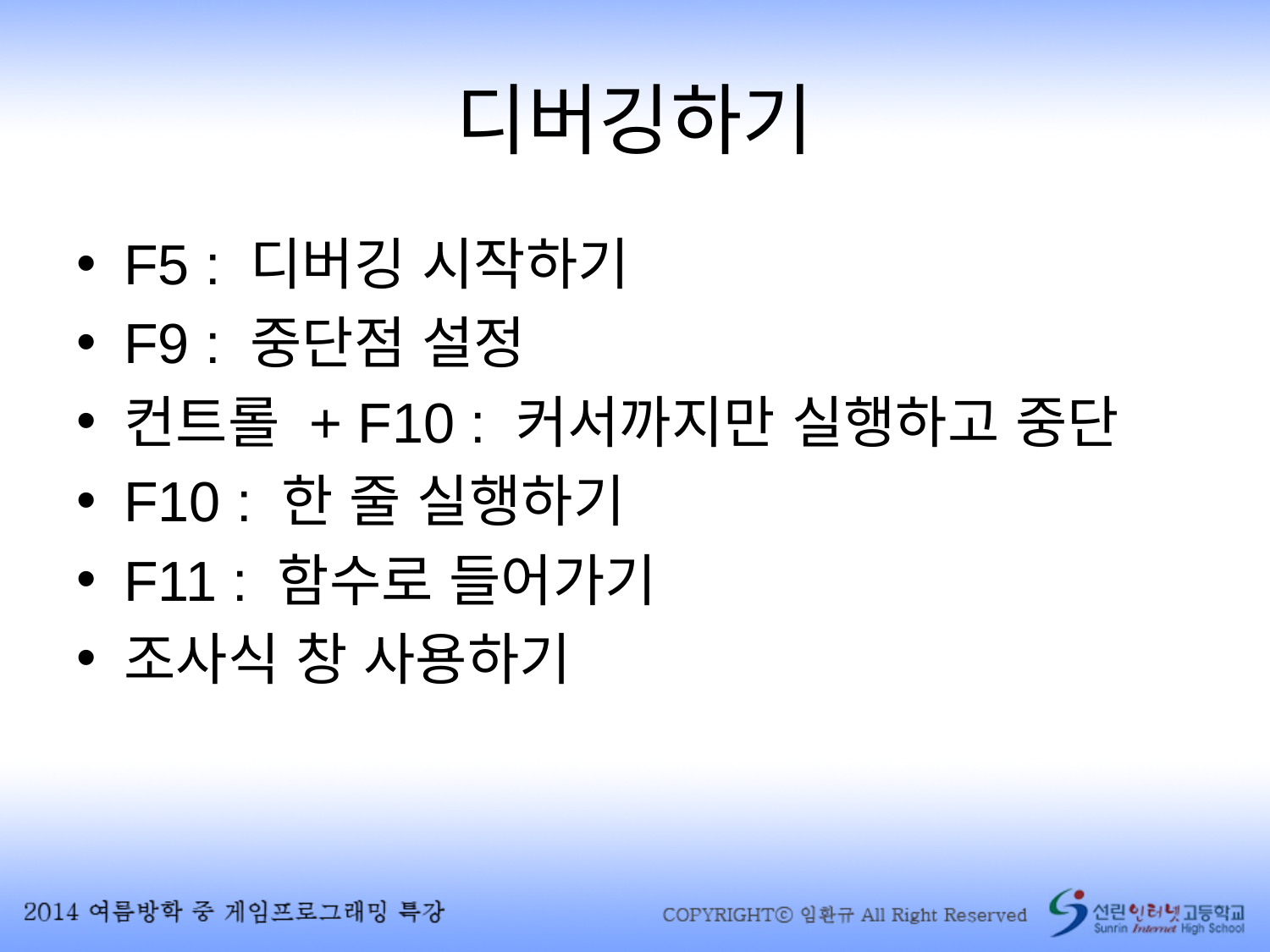

# 디버깅하기
F5 : 디버깅 시작하기
F9 : 중단점 설정
컨트롤 + F10 : 커서까지만 실행하고 중단
F10 : 한 줄 실행하기
F11 : 함수로 들어가기
조사식 창 사용하기